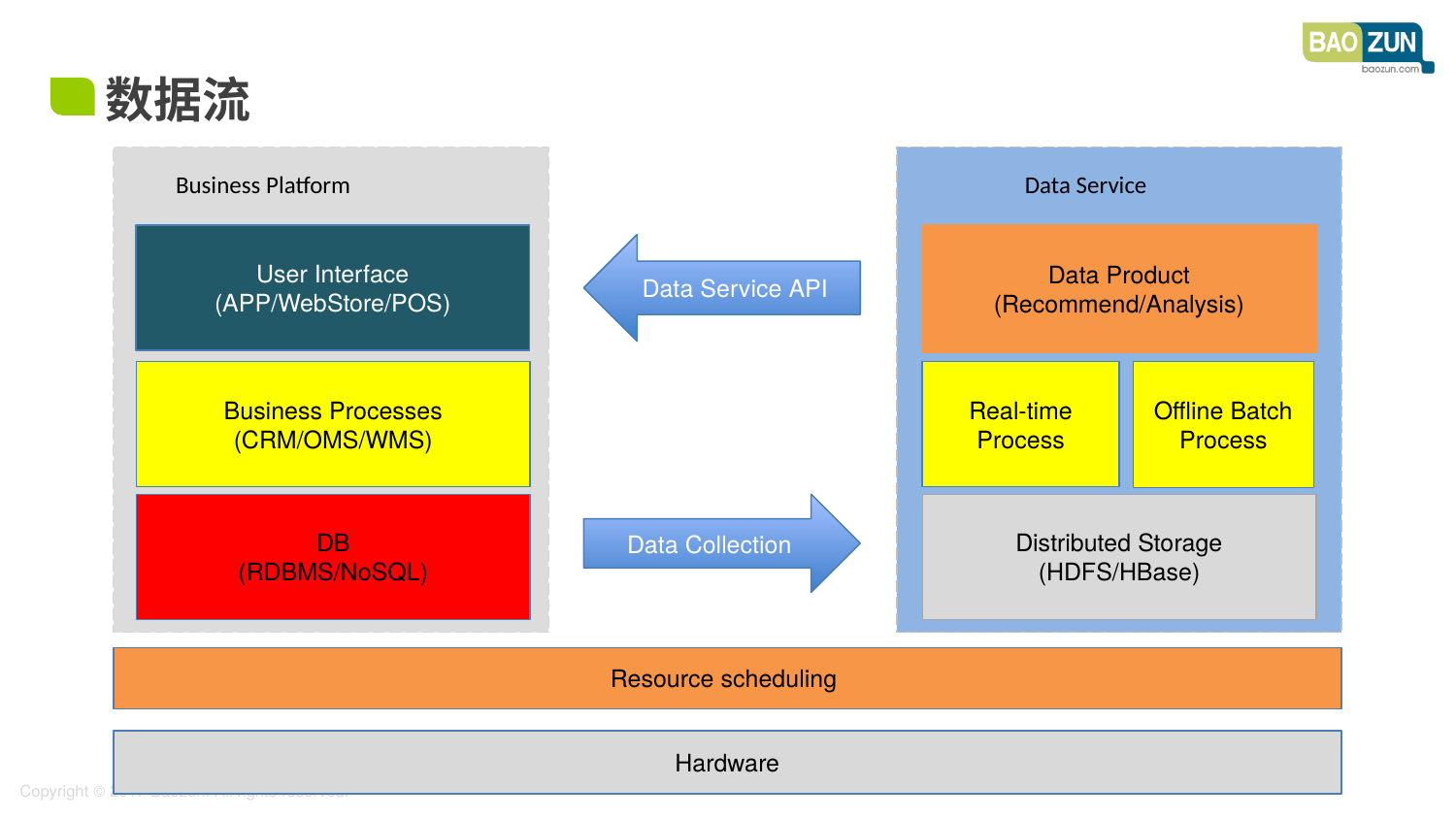

# 数据流

Business Platform
Data Service
User Interface
(APP/WebStore/POS)
Data Product
(Recommend/Analysis)
Data Service API
Business Processes
(CRM/OMS/WMS)
Real-time
Process
Offline Batch Process
DB
(RDBMS/NoSQL)
Data Collection
Distributed Storage
(HDFS/HBase)
Resource scheduling
Hardware